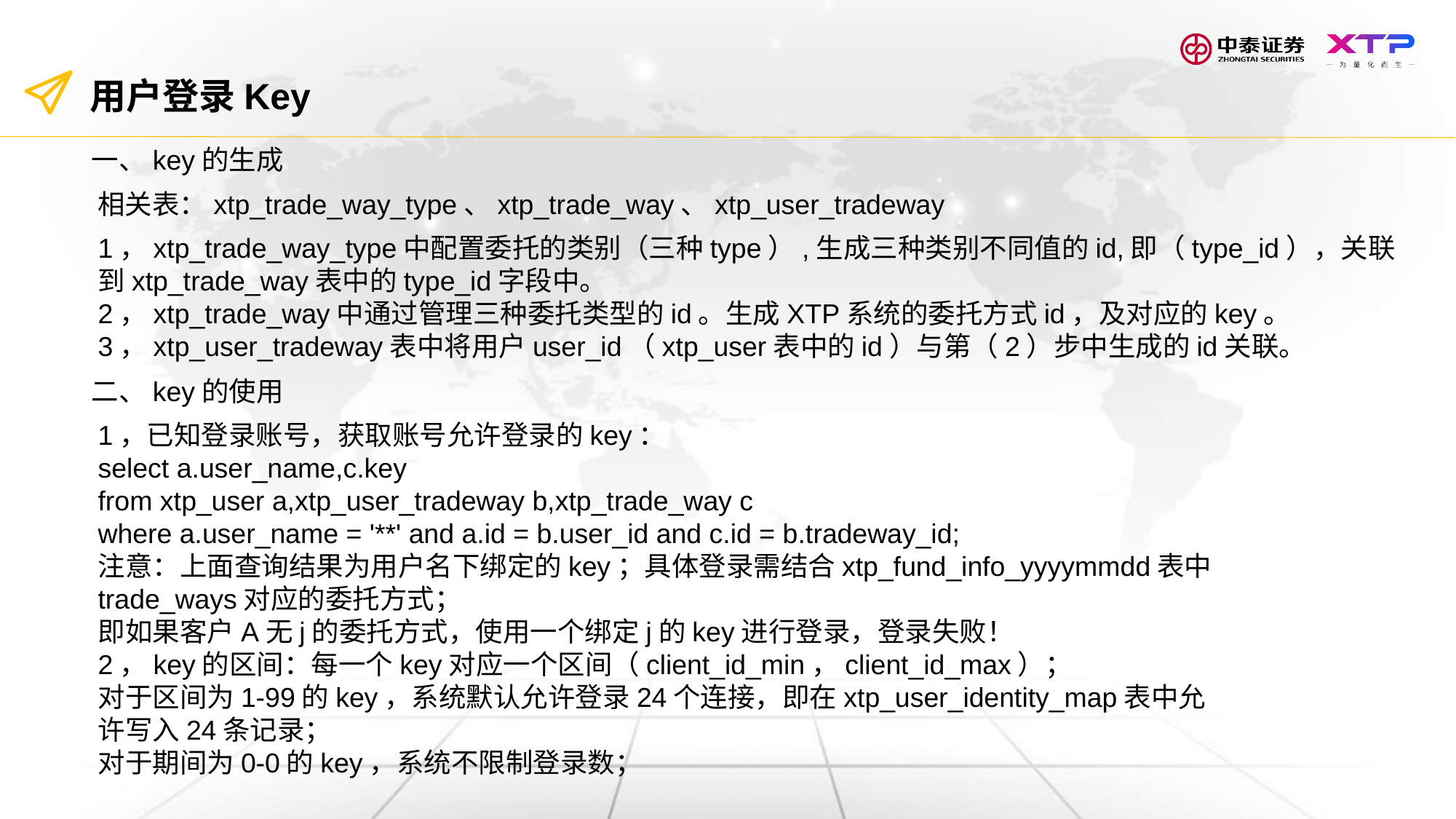

# 用户登录Key

一、key的生成
相关表：xtp_trade_way_type、xtp_trade_way、xtp_user_tradeway
1，xtp_trade_way_type中配置委托的类别（三种type）,生成三种类别不同值的id,即（type_id），关联到xtp_trade_way表中的type_id字段中。
2，xtp_trade_way中通过管理三种委托类型的id。生成XTP系统的委托方式id，及对应的key。
3，xtp_user_tradeway表中将用户user_id（xtp_user表中的id）与第（2）步中生成的id关联。
二、key的使用
1，已知登录账号，获取账号允许登录的key：
select a.user_name,c.key
from xtp_user a,xtp_user_tradeway b,xtp_trade_way c
where a.user_name = '**' and a.id = b.user_id and c.id = b.tradeway_id;
注意：上面查询结果为用户名下绑定的key；具体登录需结合xtp_fund_info_yyyymmdd表中trade_ways对应的委托方式；
即如果客户A无j的委托方式，使用一个绑定j的key进行登录，登录失败！
2，key的区间：每一个key对应一个区间（client_id_min，client_id_max）；
对于区间为1-99的key，系统默认允许登录24个连接，即在xtp_user_identity_map表中允许写入24条记录；
对于期间为0-0的key，系统不限制登录数；